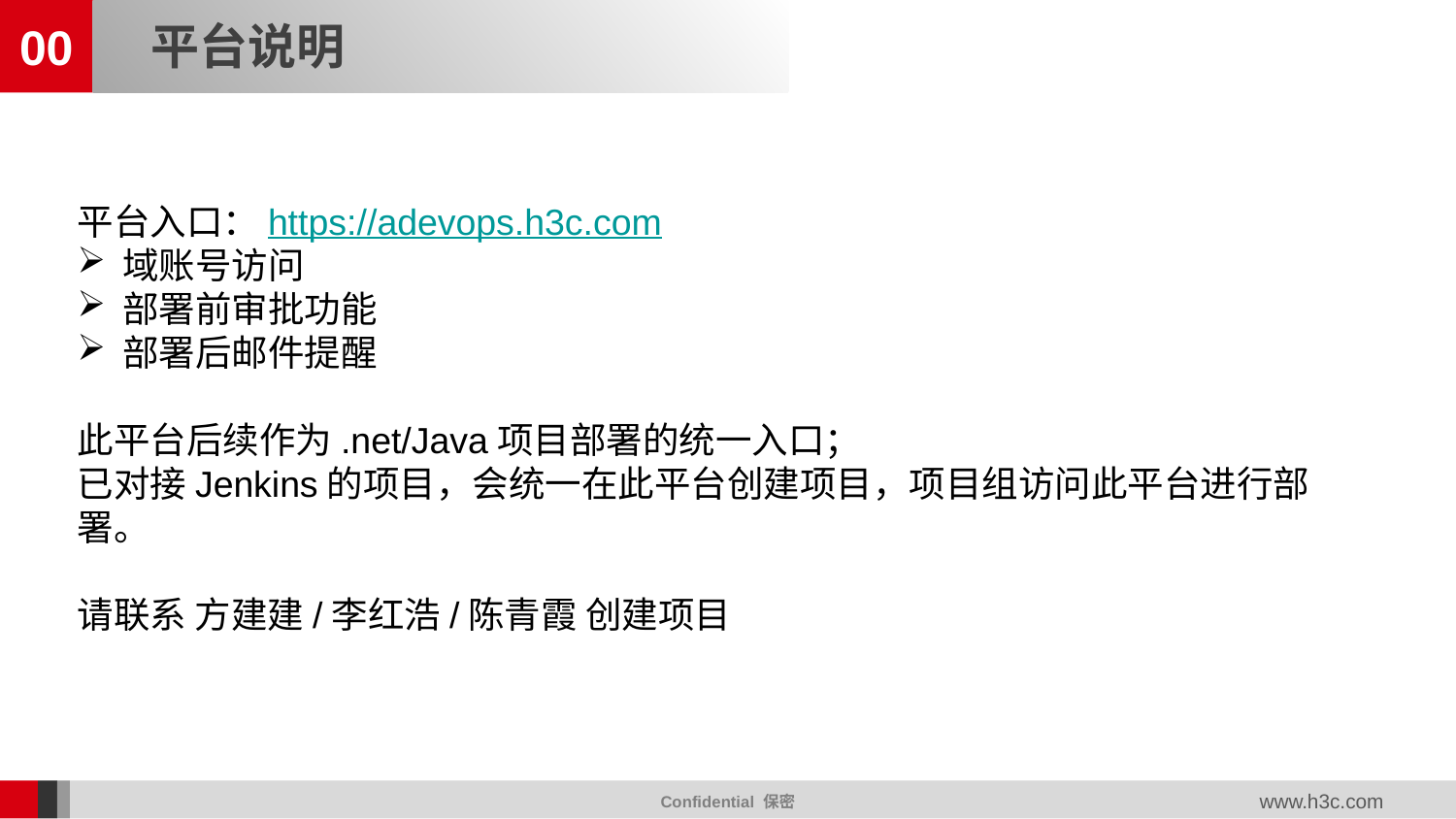

00

平台说明
平台入口：https://adevops.h3c.com
域账号访问
部署前审批功能
部署后邮件提醒

此平台后续作为.net/Java项目部署的统一入口；
已对接Jenkins的项目，会统一在此平台创建项目，项目组访问此平台进行部署。

请联系 方建建/李红浩/陈青霞 创建项目